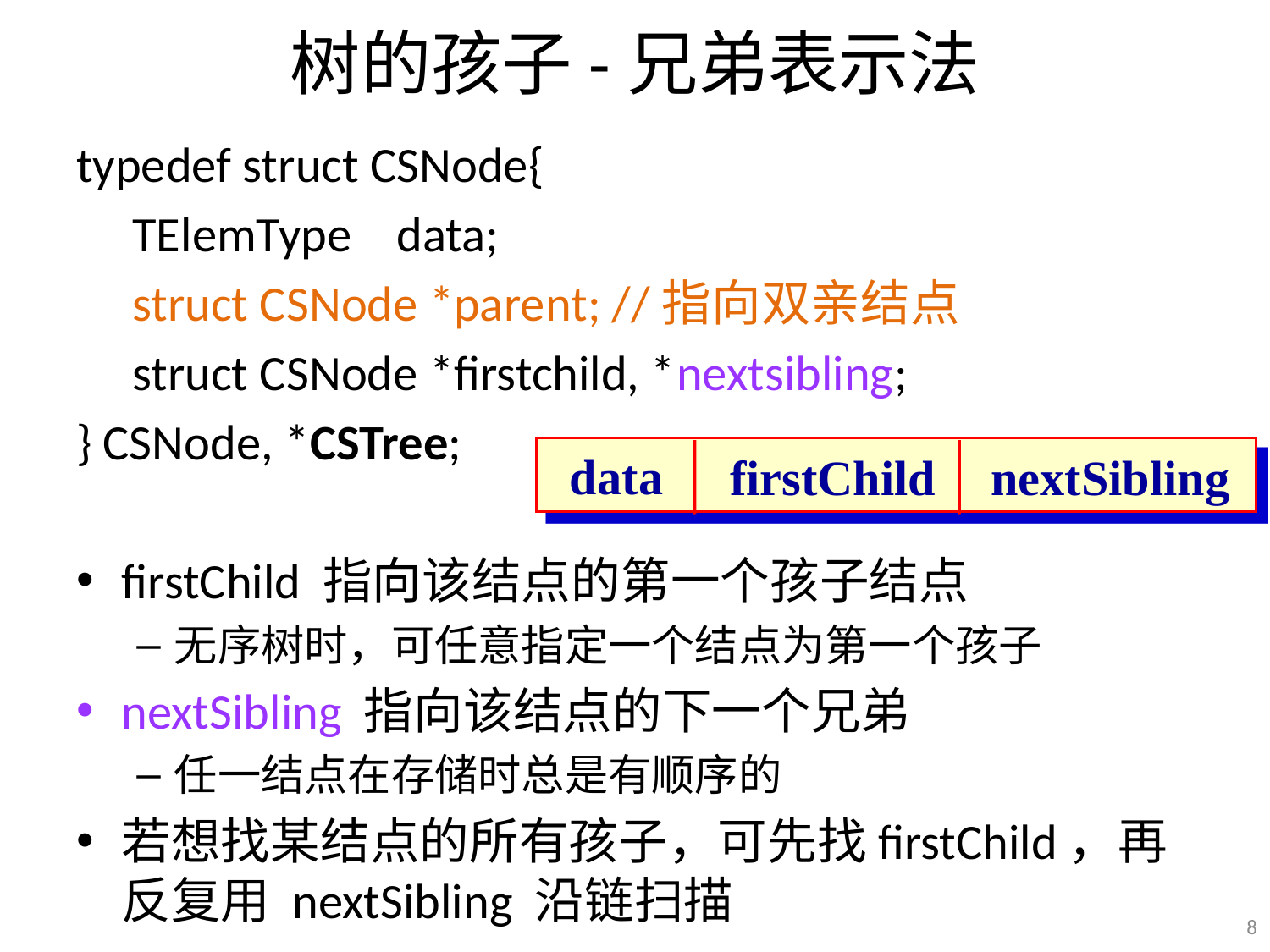

# 树的孩子-兄弟表示法
typedef struct CSNode{
     TElemType    data;
     struct CSNode *parent; //指向双亲结点
     struct CSNode *firstchild, *nextsibling;
} CSNode, *CSTree;

firstChild 指向该结点的第一个孩子结点
无序树时，可任意指定一个结点为第一个孩子
nextSibling 指向该结点的下一个兄弟
任一结点在存储时总是有顺序的
若想找某结点的所有孩子，可先找firstChild，再反复用 nextSibling 沿链扫描

  data

firstChild

nextSibling
8